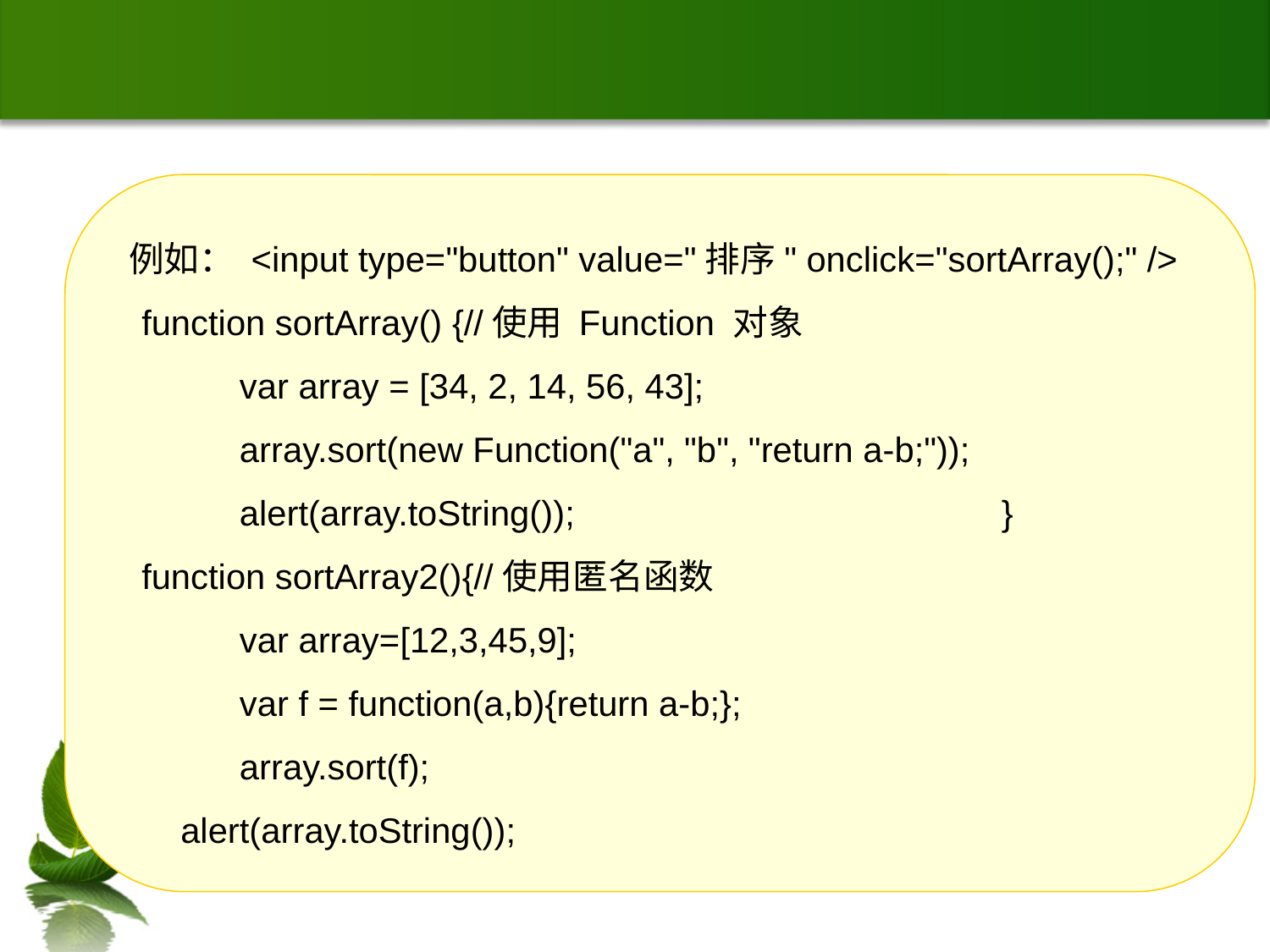

例如： <input type="button" value="排序" onclick="sortArray();" />
   function sortArray() {//使用 Function 对象
   	var array = [34, 2, 14, 56, 43];
   	array.sort(new Function("a", "b", "return a-b;"));
	alert(array.toString());				}
   function sortArray2(){//使用匿名函数
	var array=[12,3,45,9];
	var f = function(a,b){return a-b;};
	array.sort(f);
       alert(array.toString());